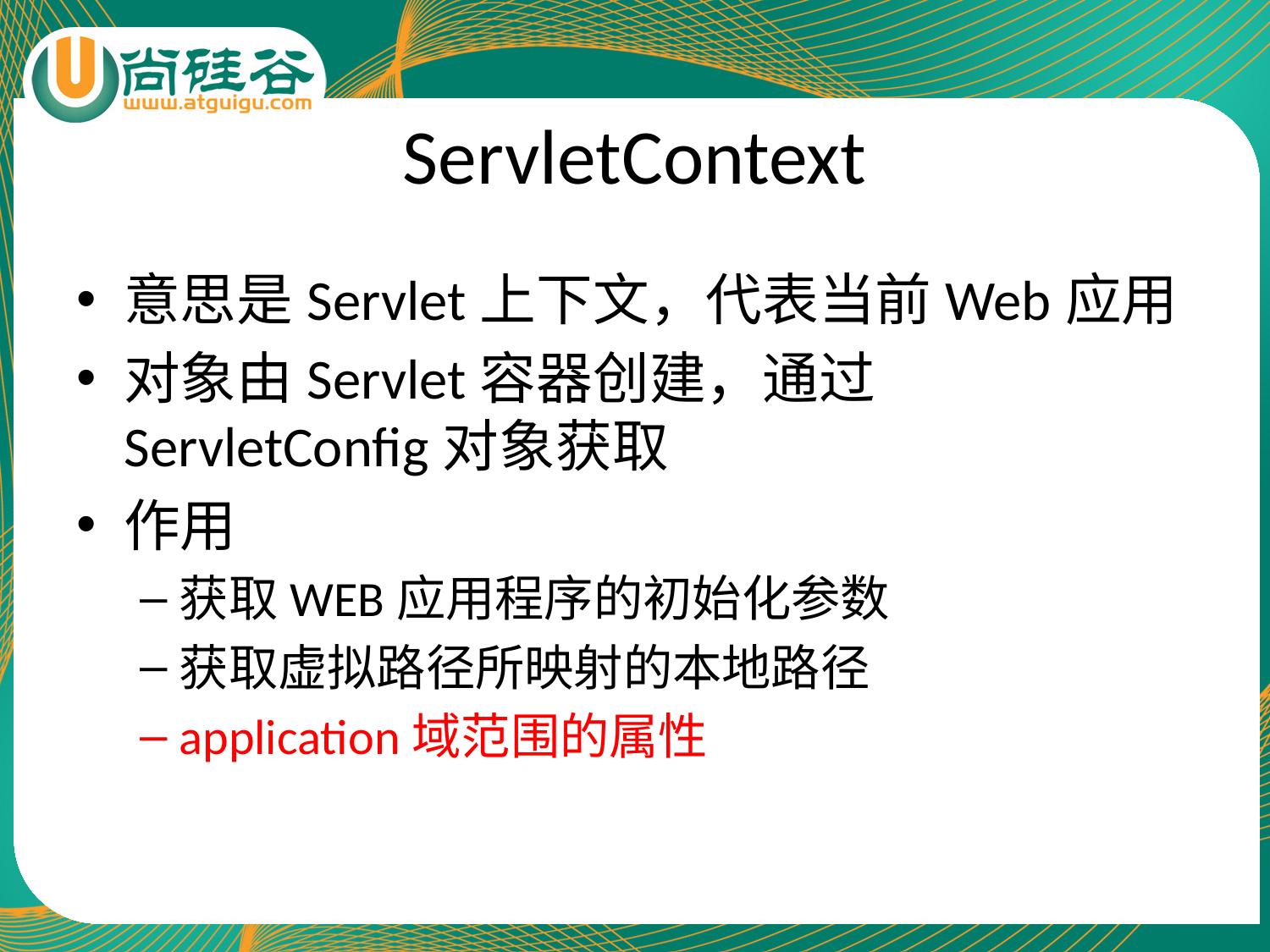

# ServletContext
意思是Servlet上下文，代表当前Web应用
对象由Servlet容器创建，通过ServletConfig对象获取
作用
获取WEB应用程序的初始化参数
获取虚拟路径所映射的本地路径
application域范围的属性